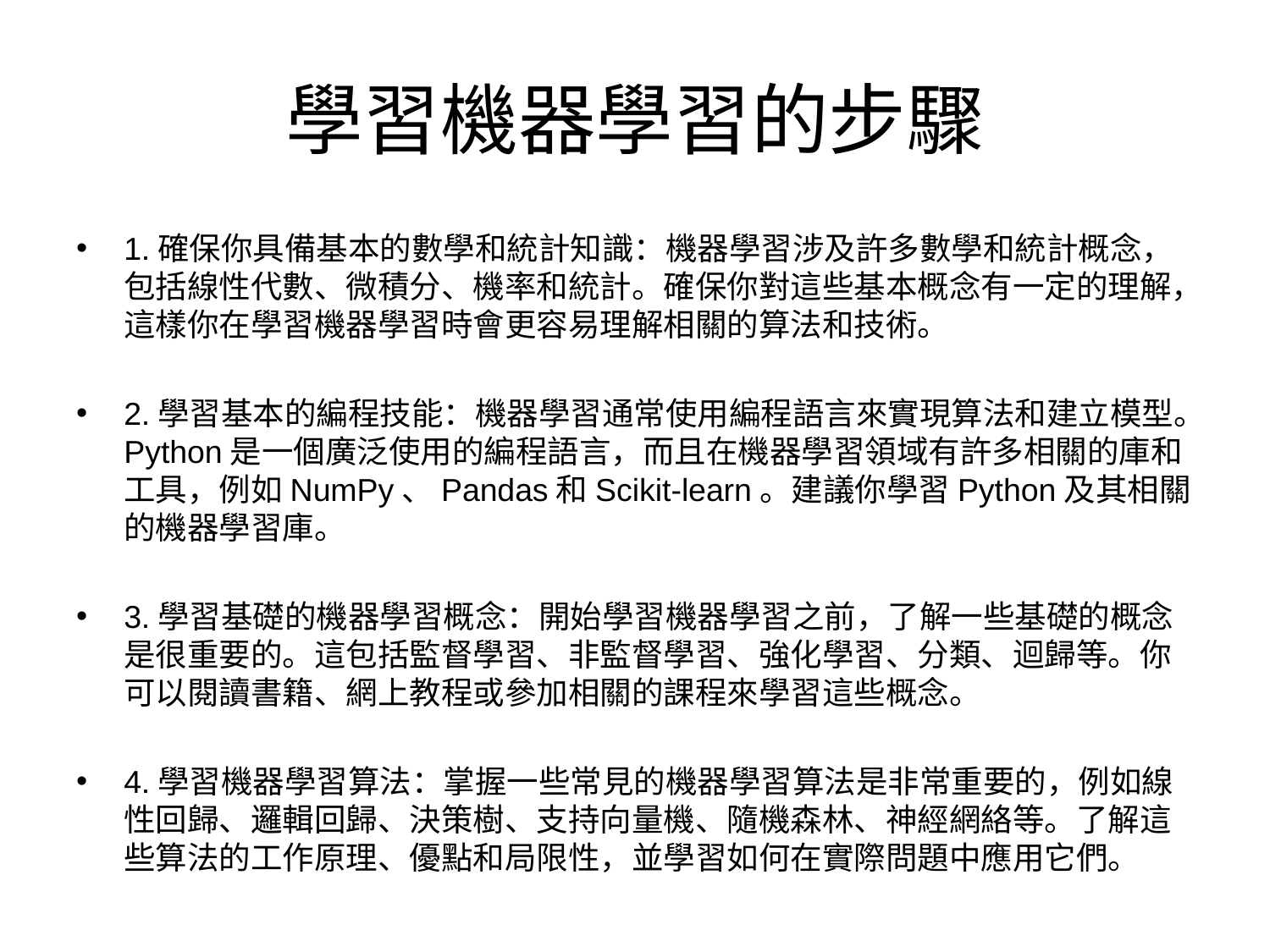

# 學習機器學習的步驟
1.確保你具備基本的數學和統計知識：機器學習涉及許多數學和統計概念，包括線性代數、微積分、機率和統計。確保你對這些基本概念有一定的理解，這樣你在學習機器學習時會更容易理解相關的算法和技術。

2.學習基本的編程技能：機器學習通常使用編程語言來實現算法和建立模型。Python是一個廣泛使用的編程語言，而且在機器學習領域有許多相關的庫和工具，例如NumPy、Pandas和Scikit-learn。建議你學習Python及其相關的機器學習庫。

3.學習基礎的機器學習概念：開始學習機器學習之前，了解一些基礎的概念是很重要的。這包括監督學習、非監督學習、強化學習、分類、迴歸等。你可以閱讀書籍、網上教程或參加相關的課程來學習這些概念。

4.學習機器學習算法：掌握一些常見的機器學習算法是非常重要的，例如線性回歸、邏輯回歸、決策樹、支持向量機、隨機森林、神經網絡等。了解這些算法的工作原理、優點和局限性，並學習如何在實際問題中應用它們。